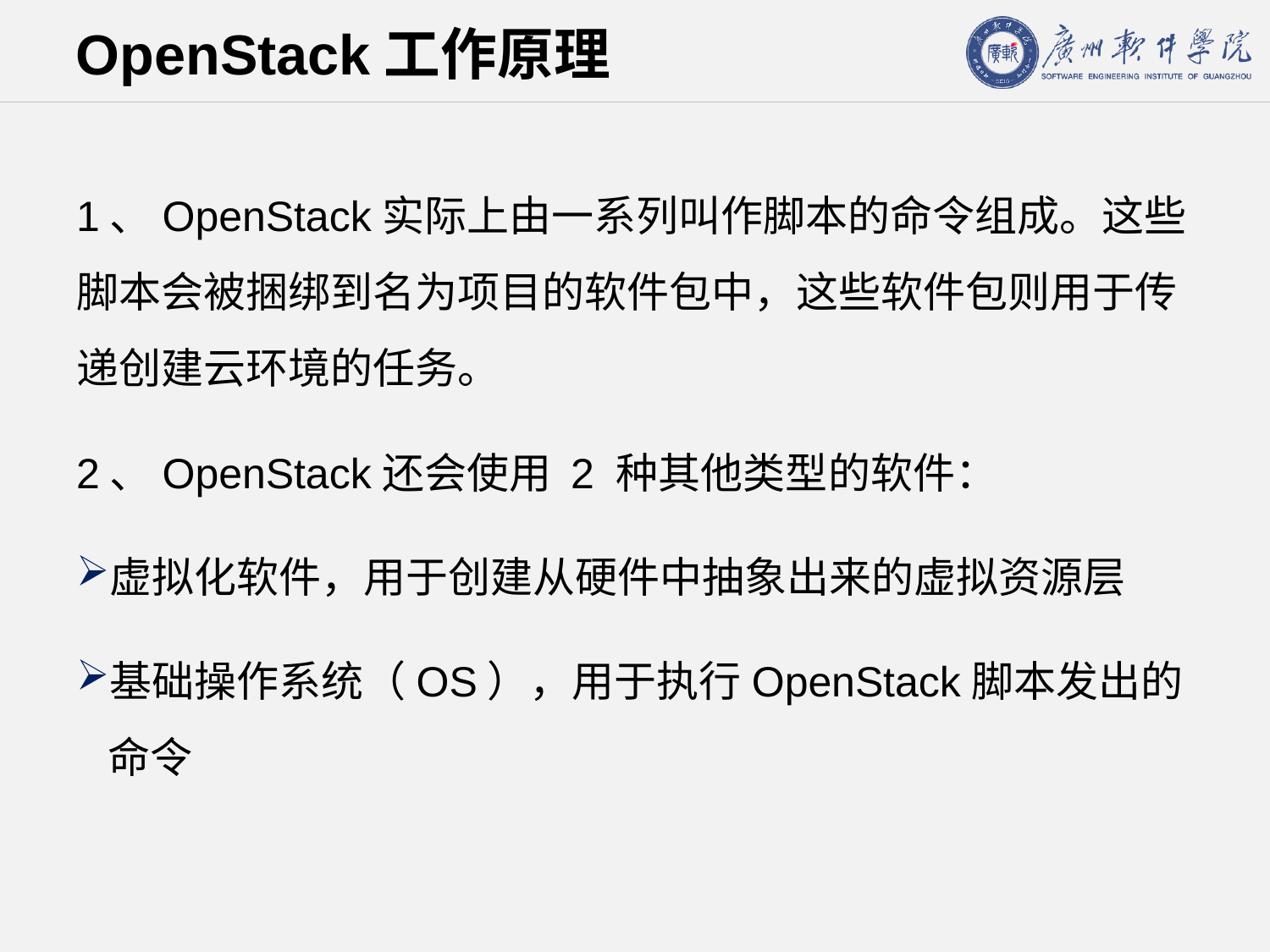

# OpenStack工作原理
1、OpenStack实际上由一系列叫作脚本的命令组成。这些脚本会被捆绑到名为项目的软件包中，这些软件包则用于传递创建云环境的任务。
2、OpenStack还会使用 2 种其他类型的软件：
虚拟化软件，用于创建从硬件中抽象出来的虚拟资源层
基础操作系统（OS），用于执行OpenStack脚本发出的命令